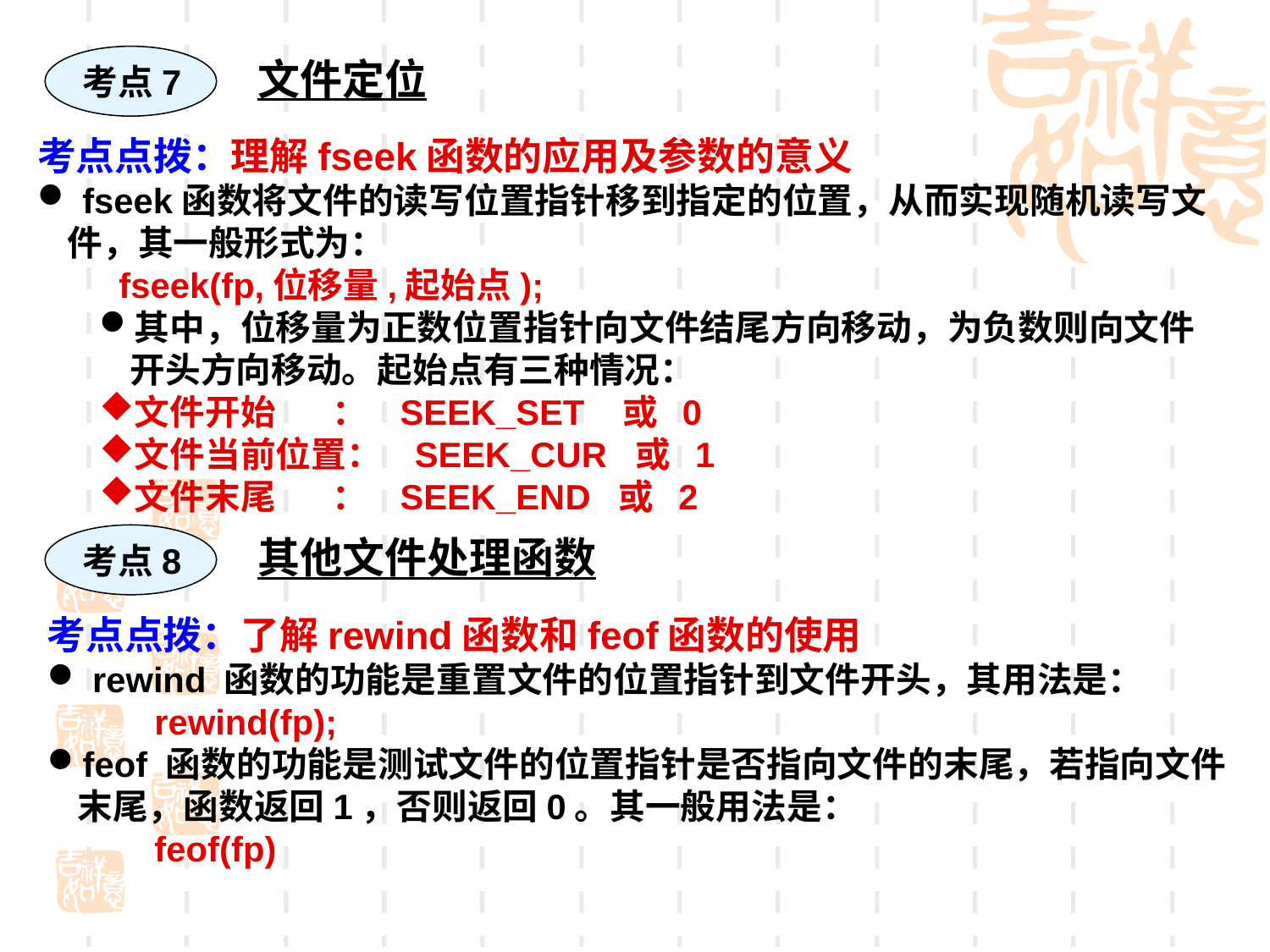

考点7
文件定位
考点点拨：理解fseek函数的应用及参数的意义
 fseek函数将文件的读写位置指针移到指定的位置，从而实现随机读写文件，其一般形式为：
  fseek(fp,位移量,起始点);
其中，位移量为正数位置指针向文件结尾方向移动，为负数则向文件开头方向移动。起始点有三种情况：
文件开始       ：   SEEK_SET   或  0
文件当前位置：   SEEK_CUR  或  1
文件末尾       ：   SEEK_END  或  2
考点8
其他文件处理函数
考点点拨：了解rewind函数和feof函数的使用
 rewind 函数的功能是重置文件的位置指针到文件开头，其用法是：
           rewind(fp);
feof 函数的功能是测试文件的位置指针是否指向文件的末尾，若指向文件末尾，函数返回1，否则返回0。其一般用法是：
           feof(fp)